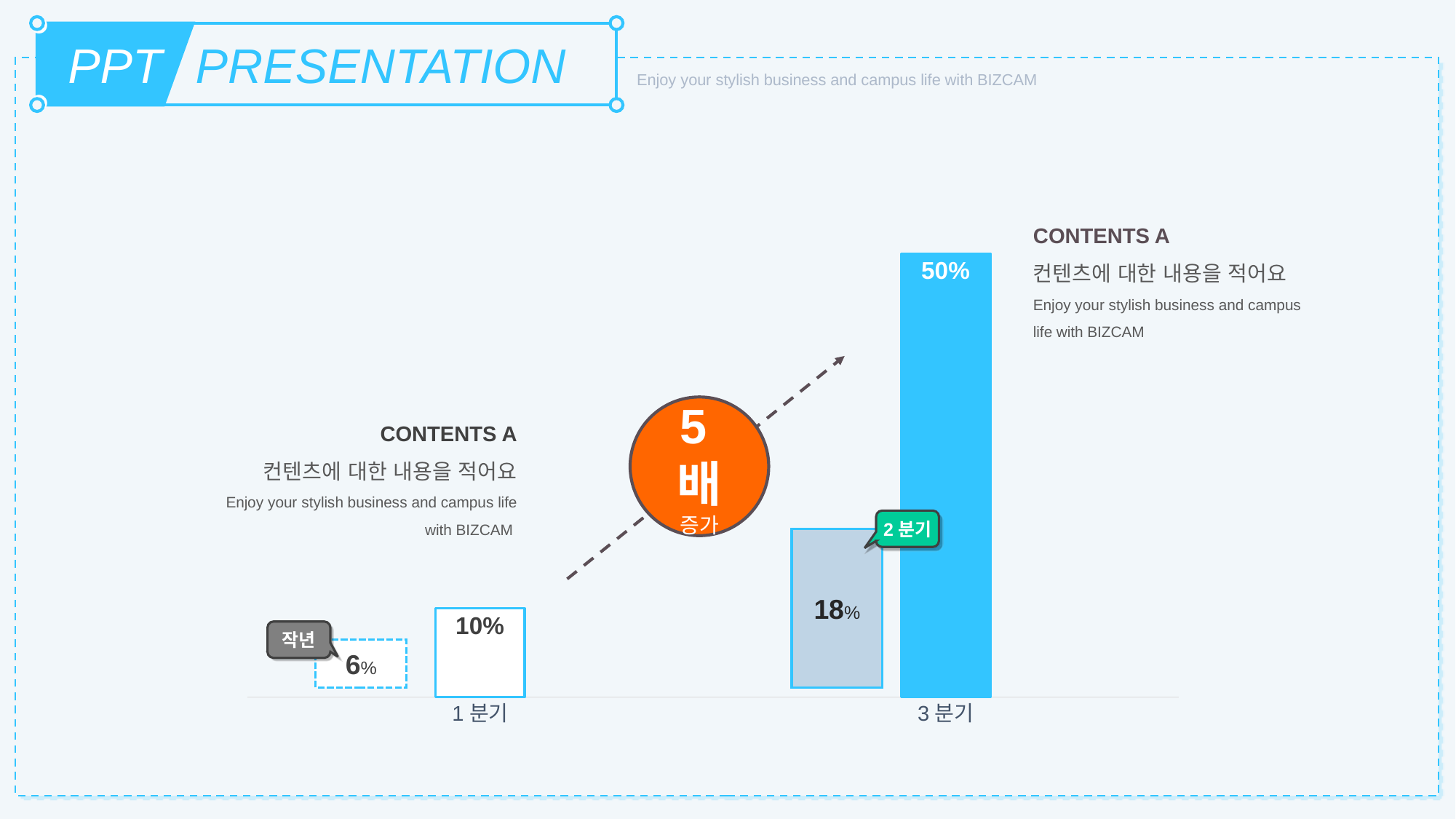

PPT  PRESENTATION
PPT

Enjoy your stylish business and campus life with BIZCAM

### Chart

| Category | 계열 1 |
|---|---|
| 1분기 | 0.1 |
| 3분기 | 0.5 |
CONTENTS A
컨텐츠에 대한 내용을 적어요
Enjoy your stylish business and campus life with BIZCAM
5배
증가
CONTENTS A
컨텐츠에 대한 내용을 적어요
Enjoy your stylish business and campus life with BIZCAM
2분기
18%
작년
6%